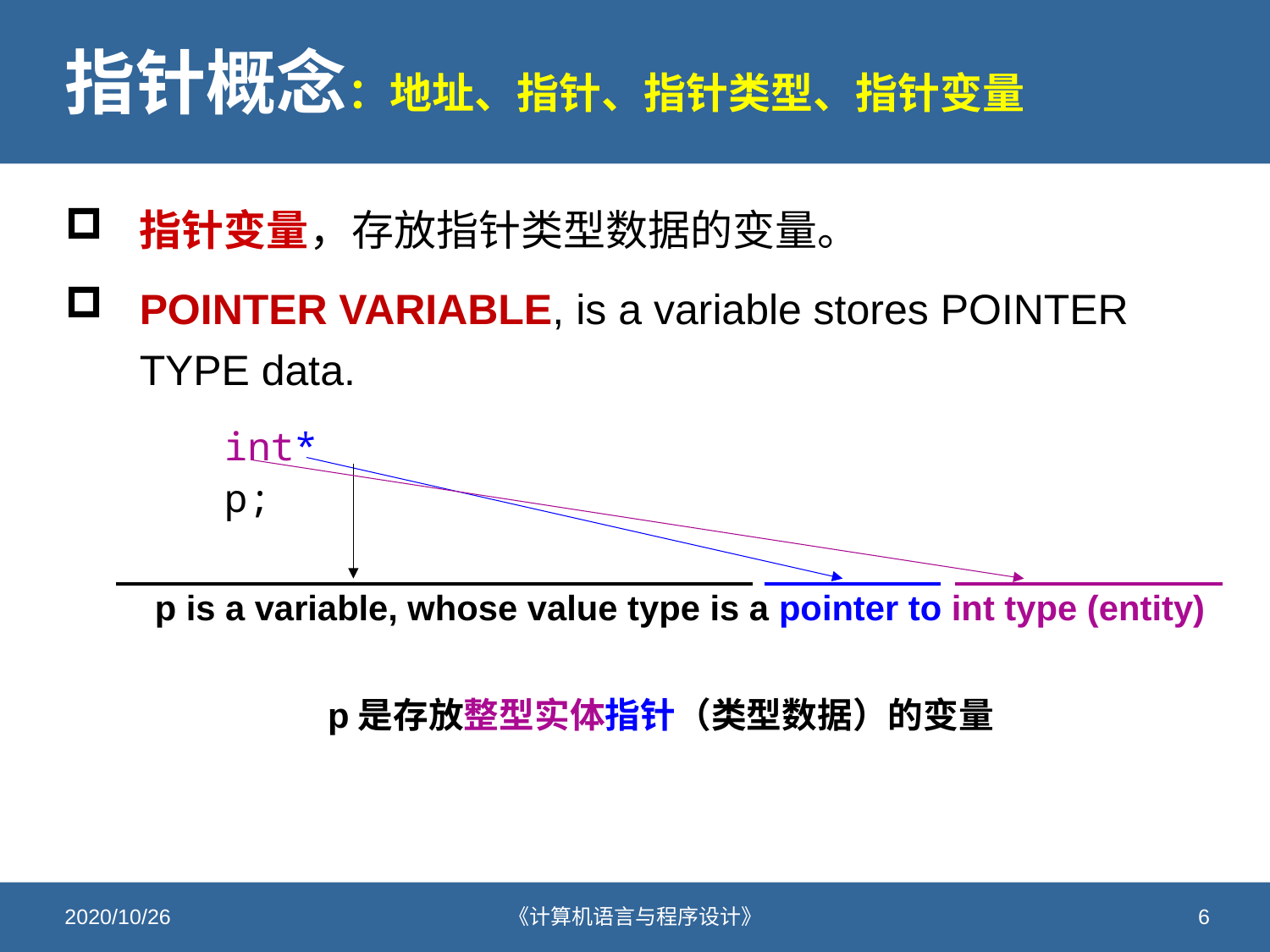

# 指针概念：地址、指针、指针类型、指针变量
指针变量，存放指针类型数据的变量。
POINTER VARIABLE, is a variable stores POINTER TYPE data.
int* p;
p is a variable, whose value type is a pointer to int type (entity)
p是存放整型实体指针（类型数据）的变量
2020/10/26
《计算机语言与程序设计》
6